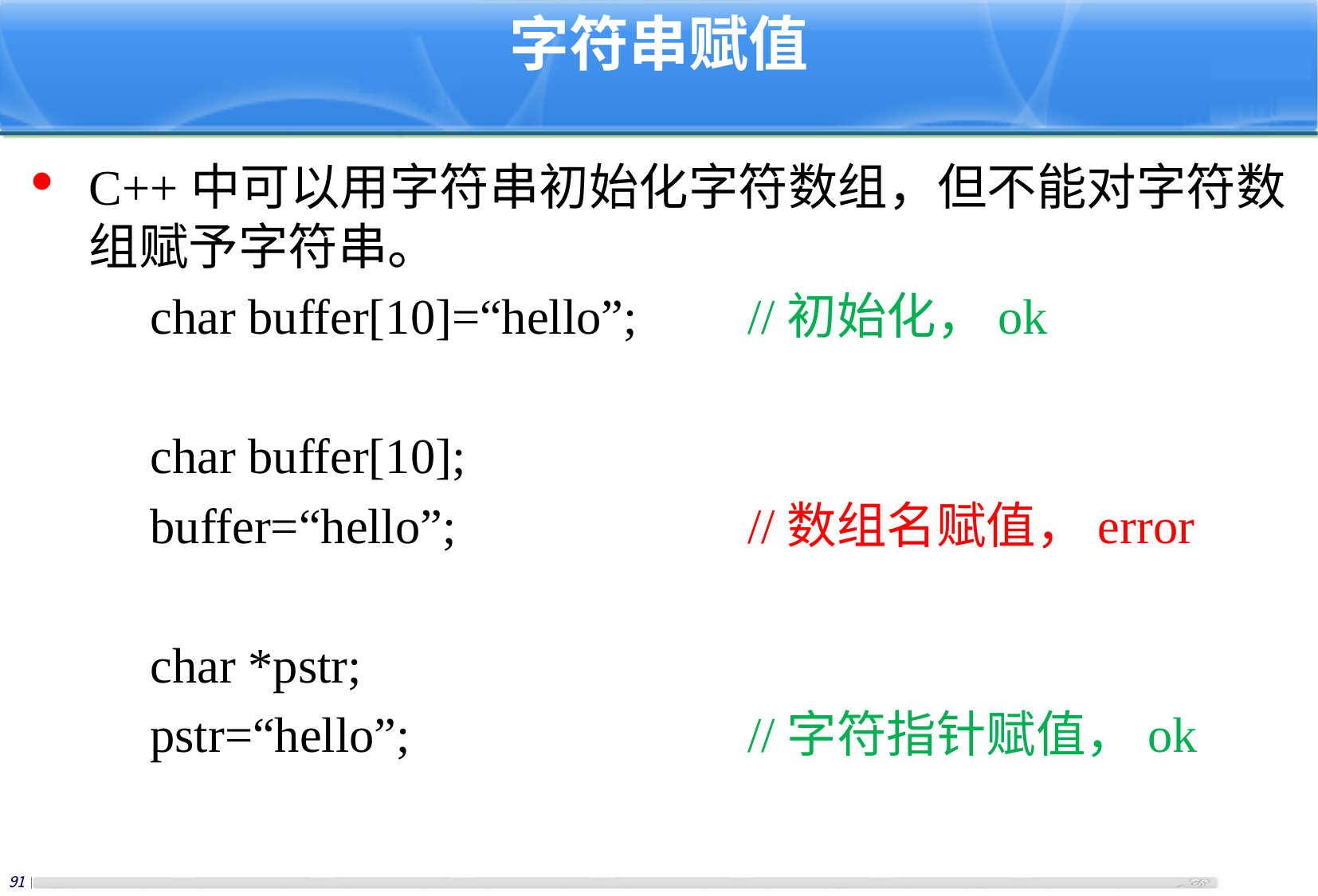

# 字符串赋值
C++中可以用字符串初始化字符数组，但不能对字符数组赋予字符串。
	char buffer[10]=“hello”;	//初始化，ok

	char buffer[10];
	buffer=“hello”;			//数组名赋值，error

	char *pstr;
	pstr=“hello”;			//字符指针赋值，ok